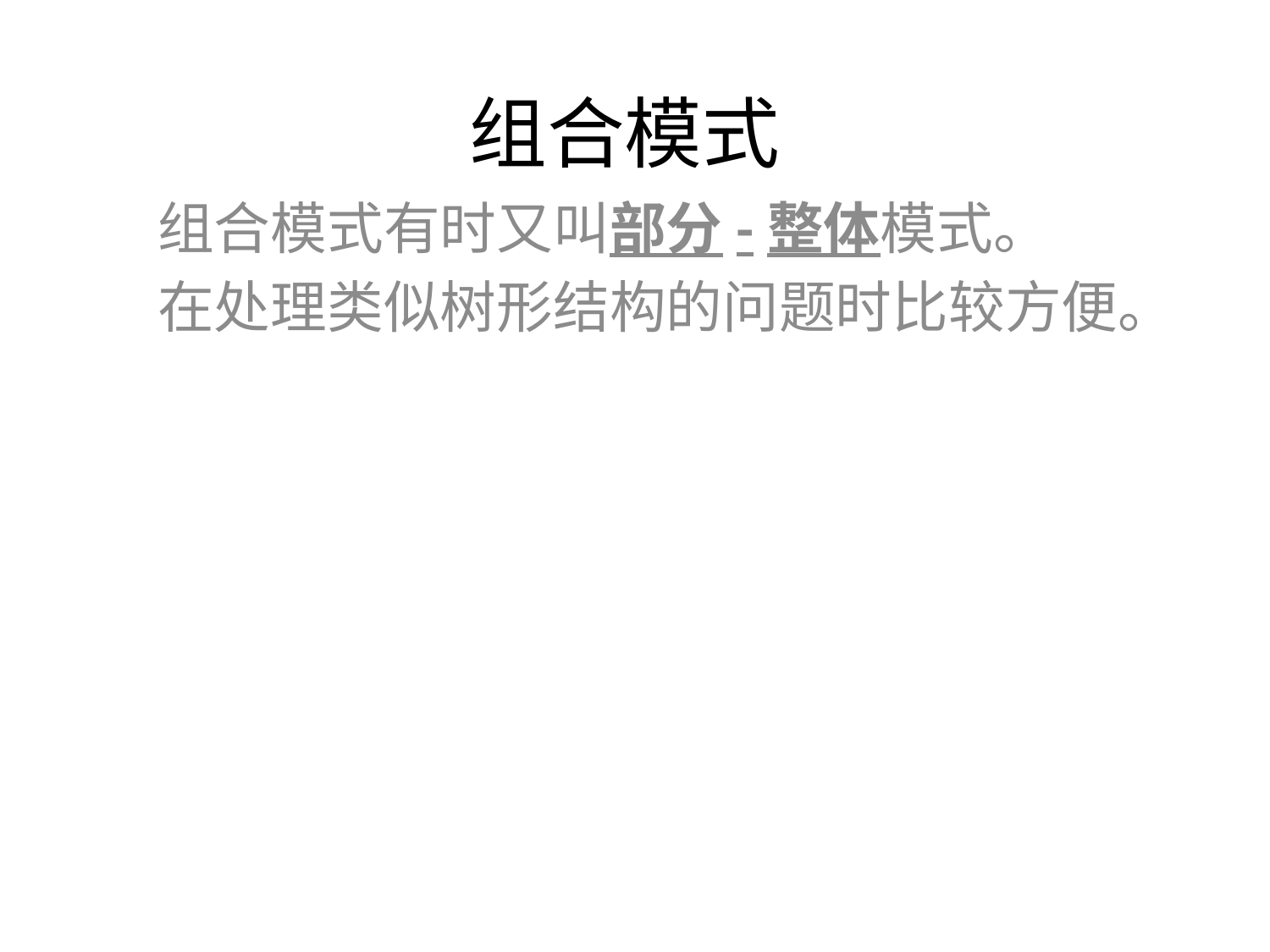

# 组合模式
组合模式有时又叫部分-整体模式。
在处理类似树形结构的问题时比较方便。